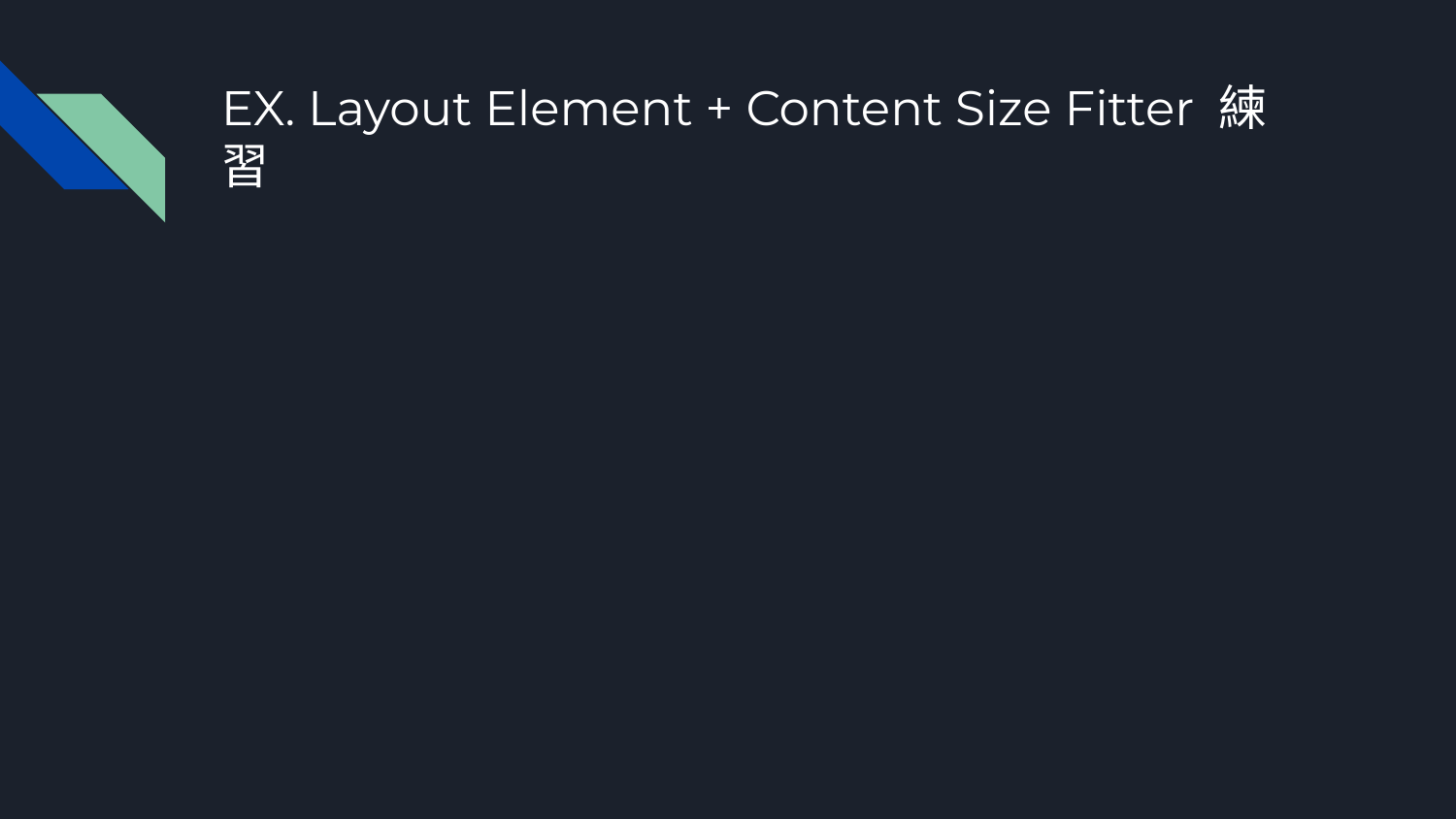

# EX. Layout Element + Content Size Fitter 練習